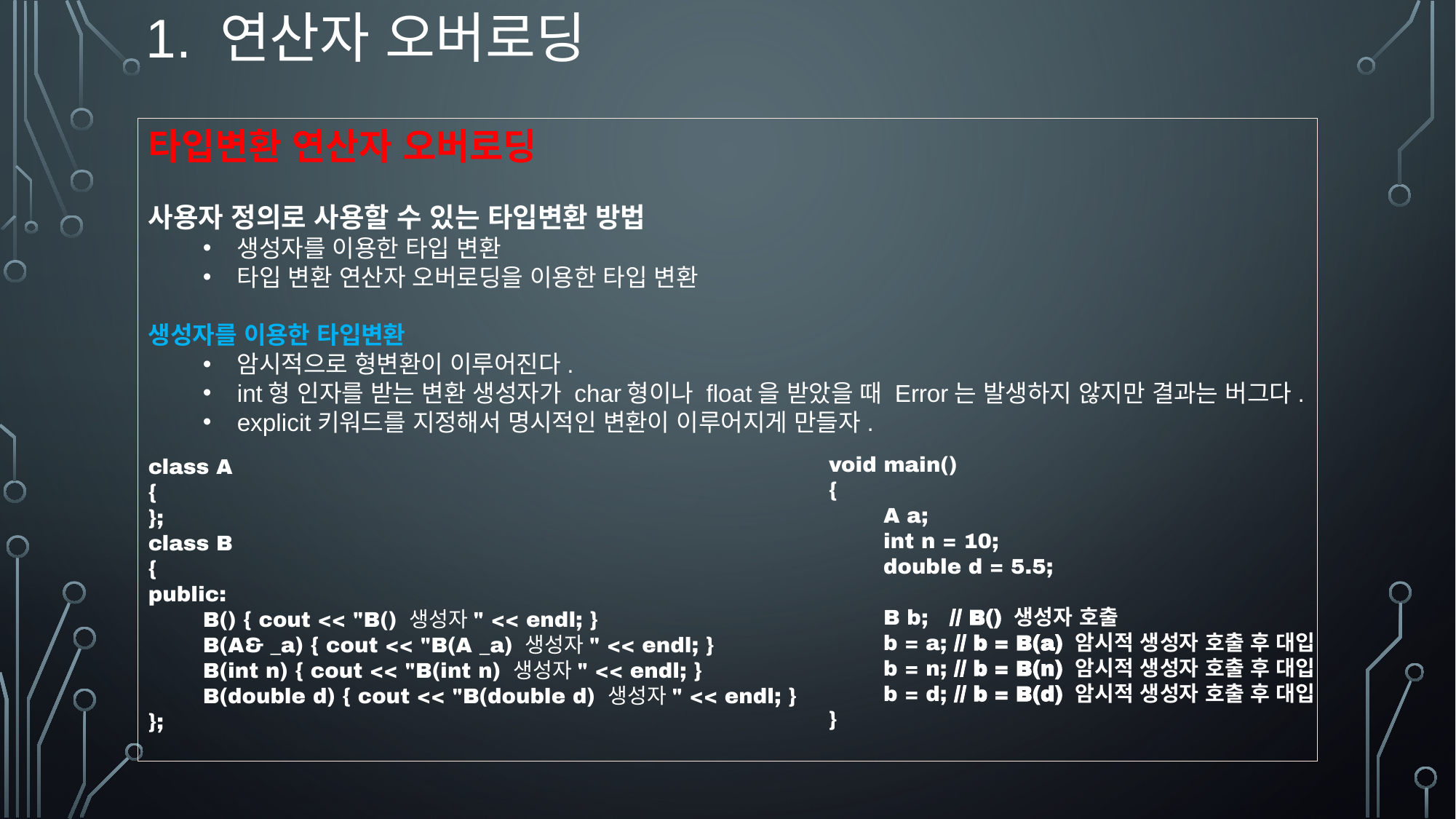

# 1. 연산자 오버로딩
타입변환 연산자 오버로딩

사용자 정의로 사용할 수 있는 타입변환 방법
생성자를 이용한 타입 변환
타입 변환 연산자 오버로딩을 이용한 타입 변환

생성자를 이용한 타입변환
암시적으로 형변환이 이루어진다.
int형 인자를 받는 변환 생성자가 char형이나 float을 받았을 때 Error는 발생하지 않지만 결과는 버그다.
explicit키워드를 지정해서 명시적인 변환이 이루어지게 만들자.

void main()
{
A a;
int n = 10;
double d = 5.5;

B b;   // B() 생성자 호출
b = a; // b = B(a) 암시적 생성자 호출 후 대입
b = n; // b = B(n) 암시적 생성자 호출 후 대입
b = d; // b = B(d) 암시적 생성자 호출 후 대입
}
class A
{
};
class B
{
public:
B() { cout << "B() 생성자" << endl; }
B(A& _a) { cout << "B(A _a) 생성자" << endl; }
B(int n) { cout << "B(int n) 생성자" << endl; }
B(double d) { cout << "B(double d) 생성자" << endl; }
};